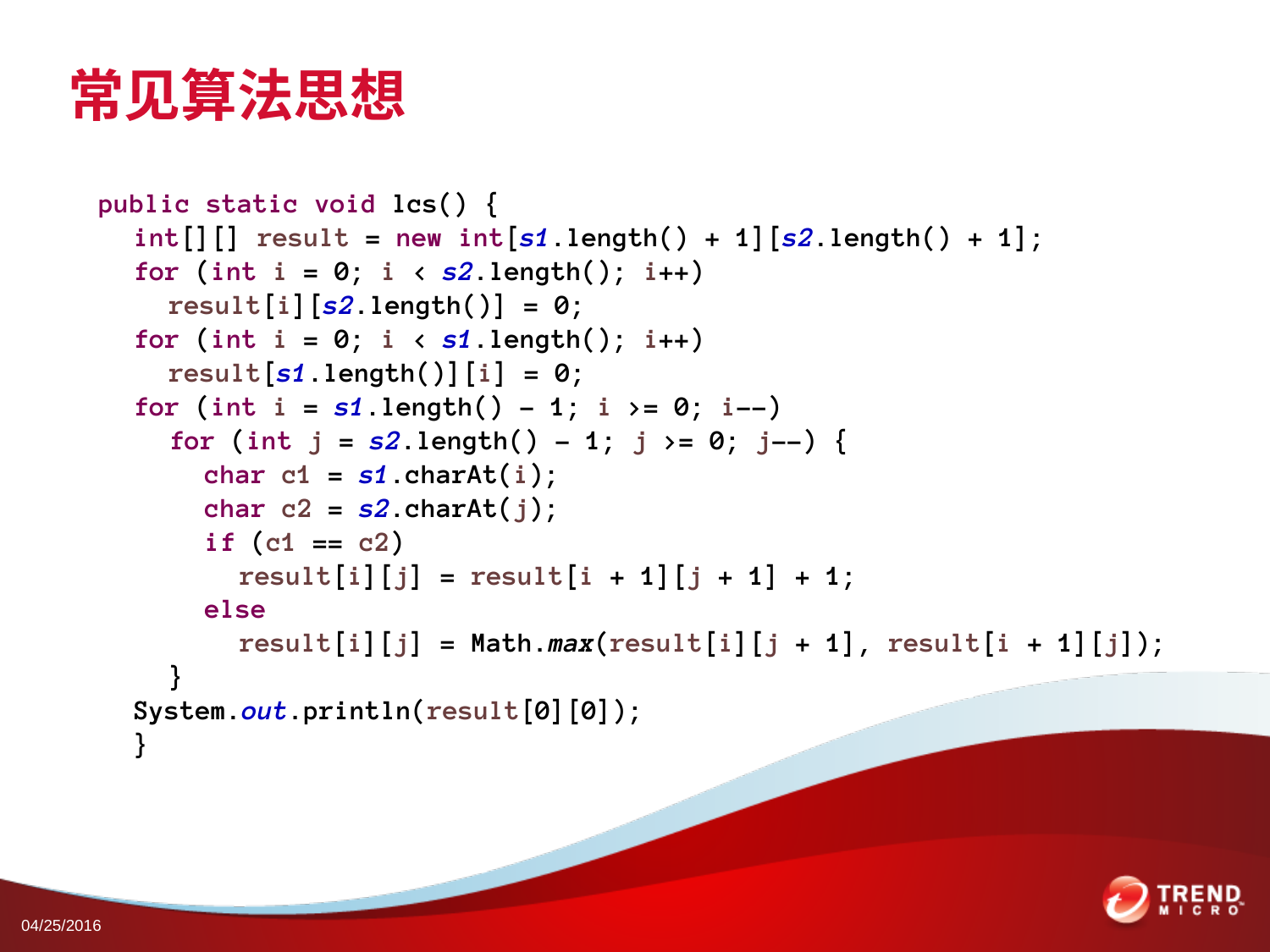

# 常见算法思想
public static void lcs() {
int[][] result = new int[s1.length() + 1][s2.length() + 1];
for (int i = 0; i < s2.length(); i++)
result[i][s2.length()] = 0;
for (int i = 0; i < s1.length(); i++)
result[s1.length()][i] = 0;
for (int i = s1.length() - 1; i >= 0; i--)
for (int j = s2.length() - 1; j >= 0; j--) {
char c1 = s1.charAt(i);
char c2 = s2.charAt(j);
if (c1 == c2)
result[i][j] = result[i + 1][j + 1] + 1;
else
result[i][j] = Math.max(result[i][j + 1], result[i + 1][j]);
}
System.out.println(result[0][0]);
}
04/25/2016